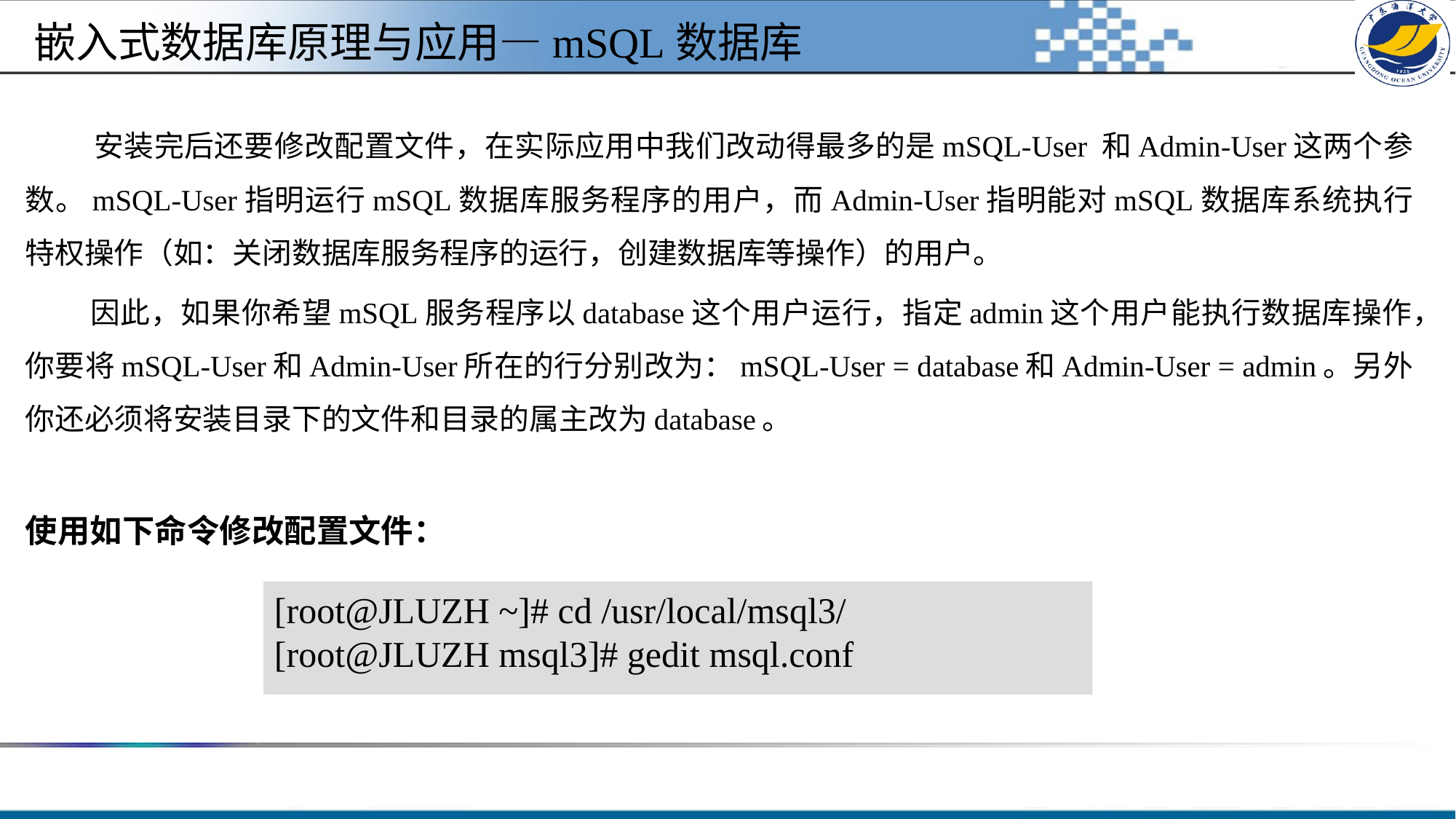

#
嵌入式数据库原理与应用—mSQL数据库
        安装完后还要修改配置文件，在实际应用中我们改动得最多的是mSQL-User 和Admin-User这两个参数。mSQL-User指明运行mSQL数据库服务程序的用户，而Admin-User指明能对mSQL数据库系统执行特权操作（如：关闭数据库服务程序的运行，创建数据库等操作）的用户。
        因此，如果你希望mSQL服务程序以database这个用户运行，指定admin这个用户能执行数据库操作，你要将mSQL-User和Admin-User所在的行分别改为：mSQL-User = database和Admin-User = admin。另外你还必须将安装目录下的文件和目录的属主改为database。
使用如下命令修改配置文件：
[root@JLUZH ~]# cd /usr/local/msql3/
[root@JLUZH msql3]# gedit msql.conf